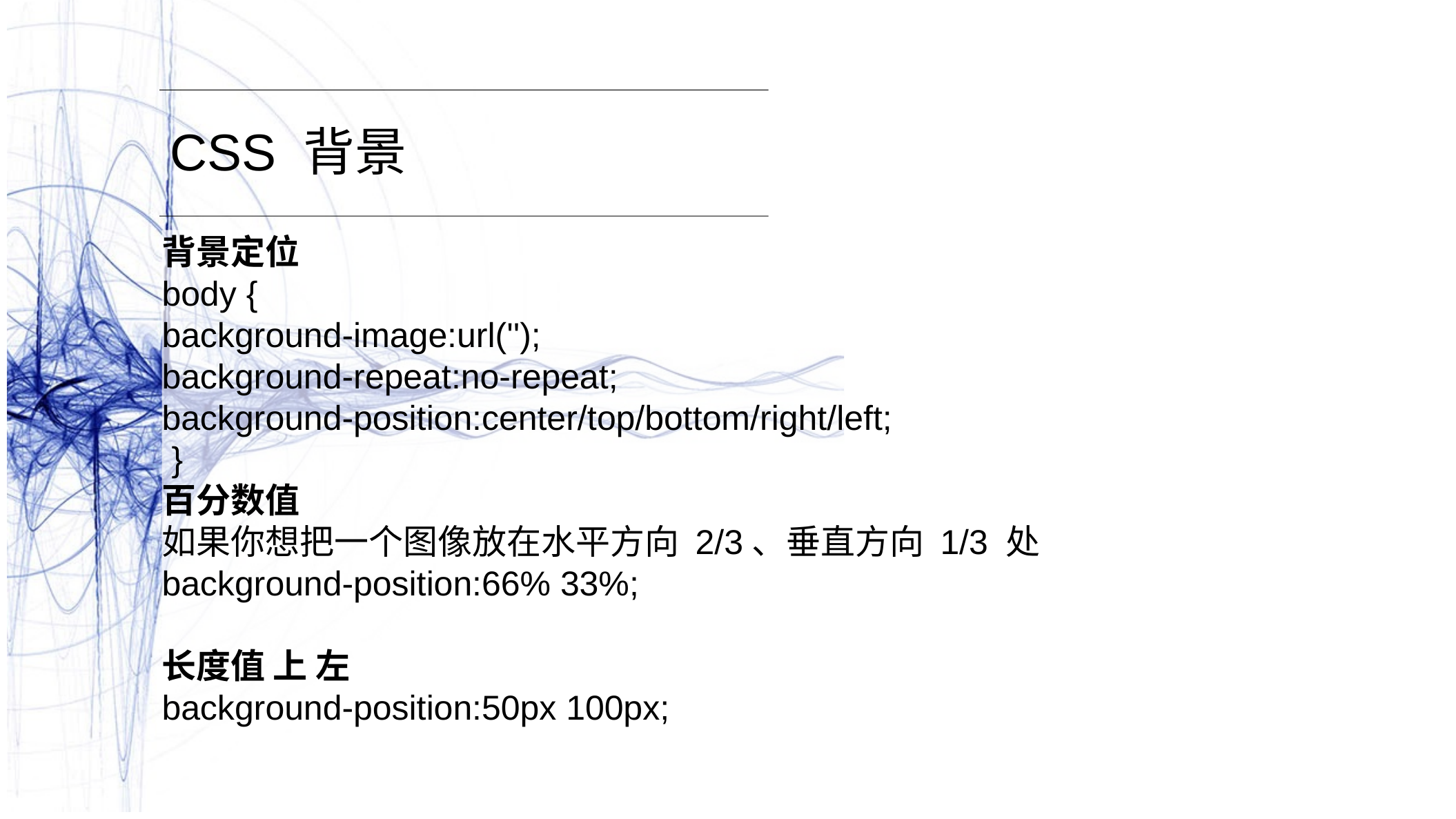

CSS 背景

背景定位
body {
background-image:url('');
background-repeat:no-repeat;
background-position:center/top/bottom/right/left;
 }
百分数值
如果你想把一个图像放在水平方向 2/3、垂直方向 1/3 处
background-position:66% 33%;

长度值 上 左
background-position:50px 100px;